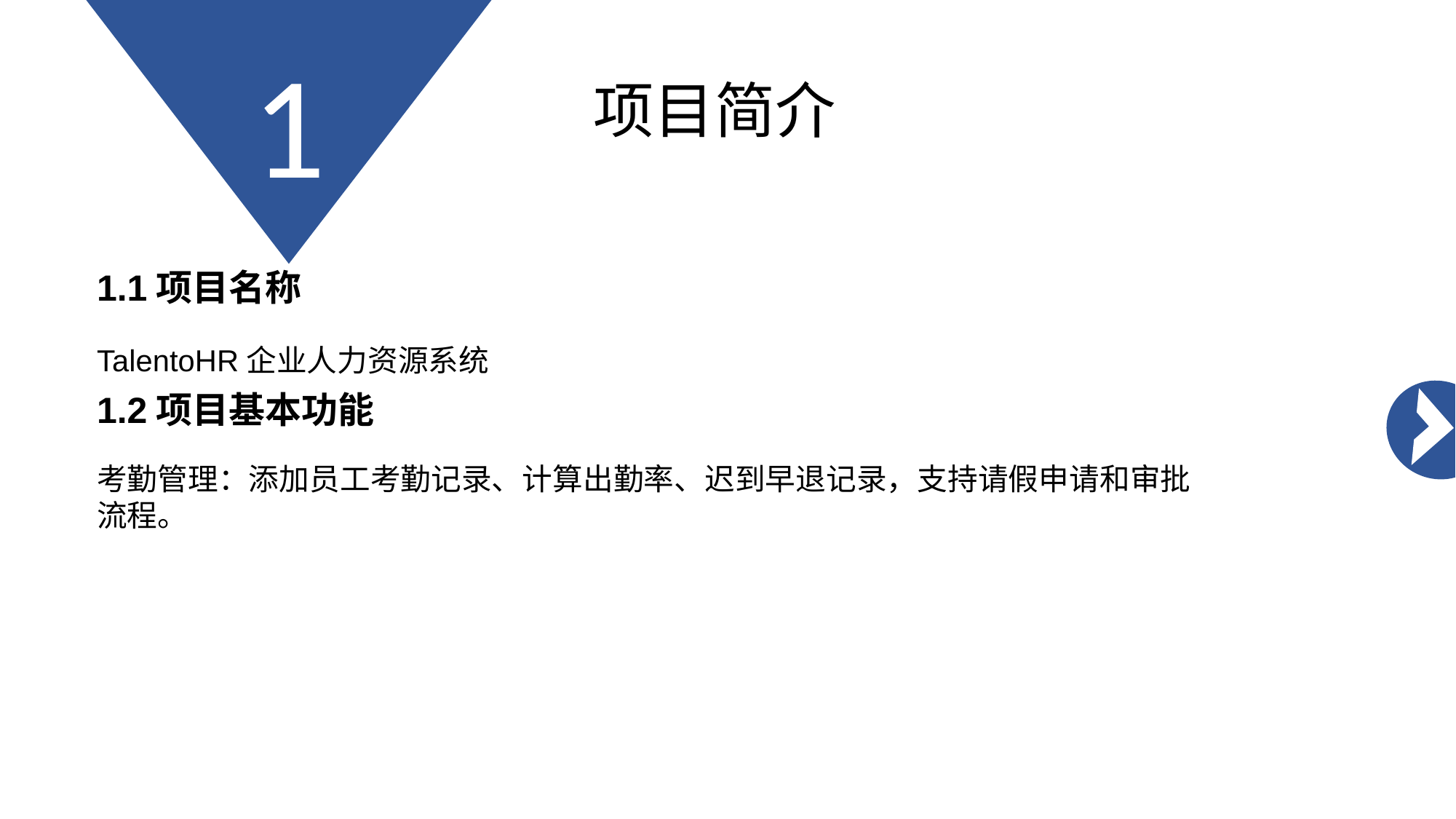

1
          项目简介

1.1项目名称
TalentoHR企业人力资源系统

1.2项目基本功能

考勤管理：添加员工考勤记录、计算出勤率、迟到早退记录，支持请假申请和审批流程。